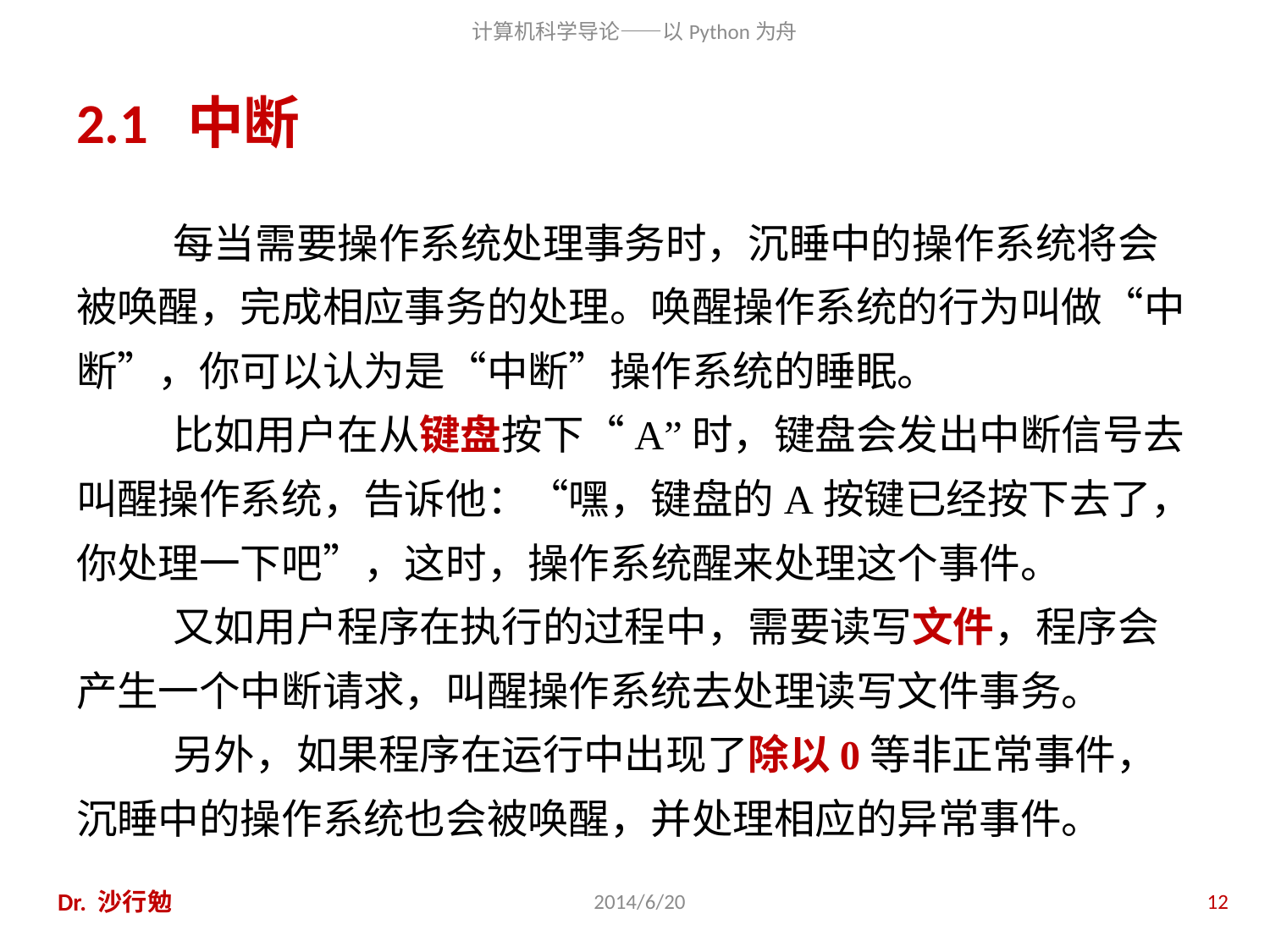

# 2.1  中断
每当需要操作系统处理事务时，沉睡中的操作系统将会被唤醒，完成相应事务的处理。唤醒操作系统的行为叫做“中断”，你可以认为是“中断”操作系统的睡眠。
比如用户在从键盘按下“A”时，键盘会发出中断信号去叫醒操作系统，告诉他：“嘿，键盘的A按键已经按下去了，你处理一下吧”，这时，操作系统醒来处理这个事件。
又如用户程序在执行的过程中，需要读写文件，程序会产生一个中断请求，叫醒操作系统去处理读写文件事务。
另外，如果程序在运行中出现了除以0等非正常事件，沉睡中的操作系统也会被唤醒，并处理相应的异常事件。

Dr. 沙行勉
2014/6/20
12